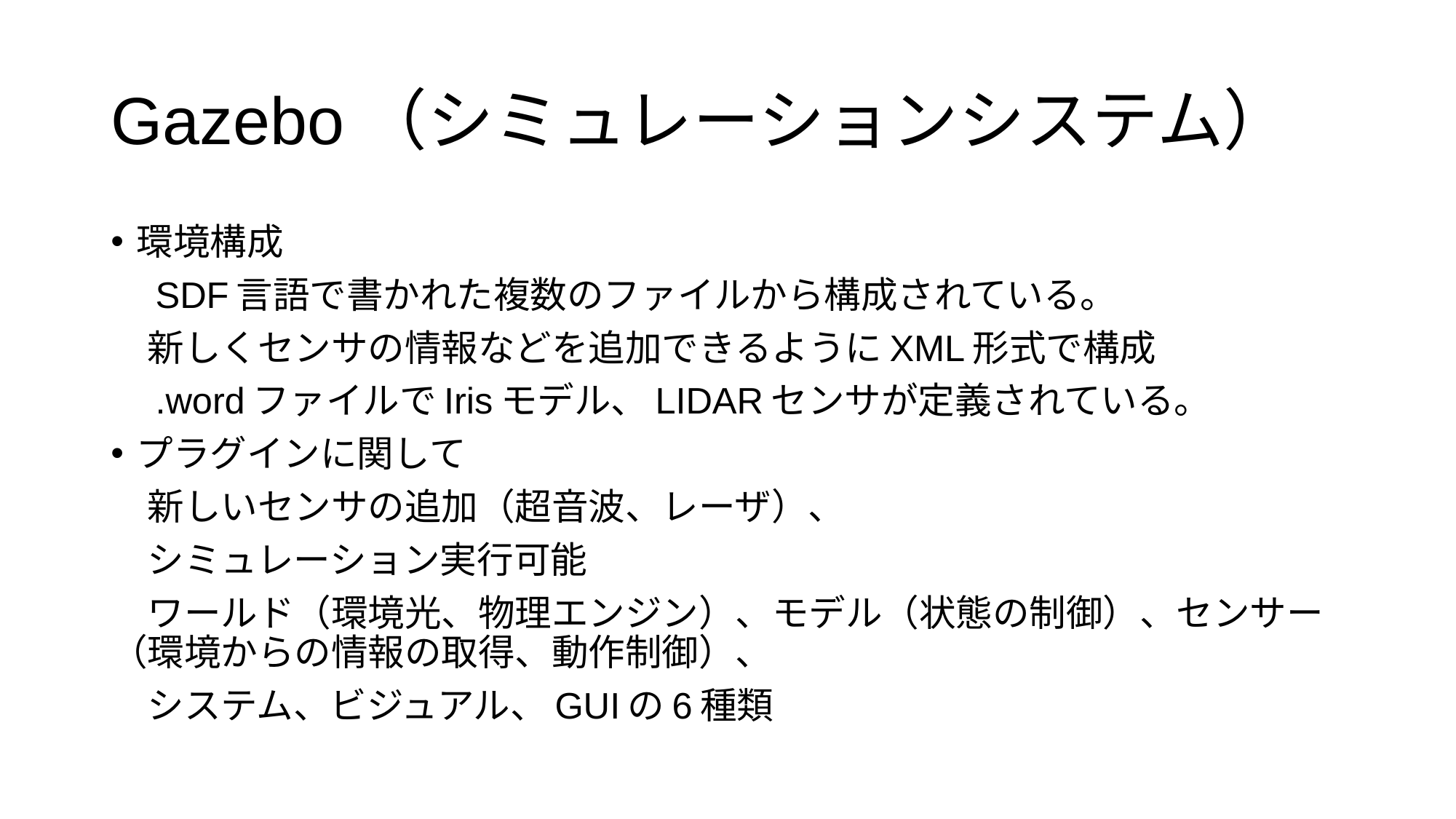

# Gazebo（シミュレーションシステム）
環境構成
　SDF言語で書かれた複数のファイルから構成されている。
　新しくセンサの情報などを追加できるようにXML形式で構成
　.wordファイルでIrisモデル、LIDARセンサが定義されている。
プラグインに関して
　新しいセンサの追加（超音波、レーザ）、
　シミュレーション実行可能
　ワールド（環境光、物理エンジン）、モデル（状態の制御）、センサー（環境からの情報の取得、動作制御）、
　システム、ビジュアル、GUIの6種類